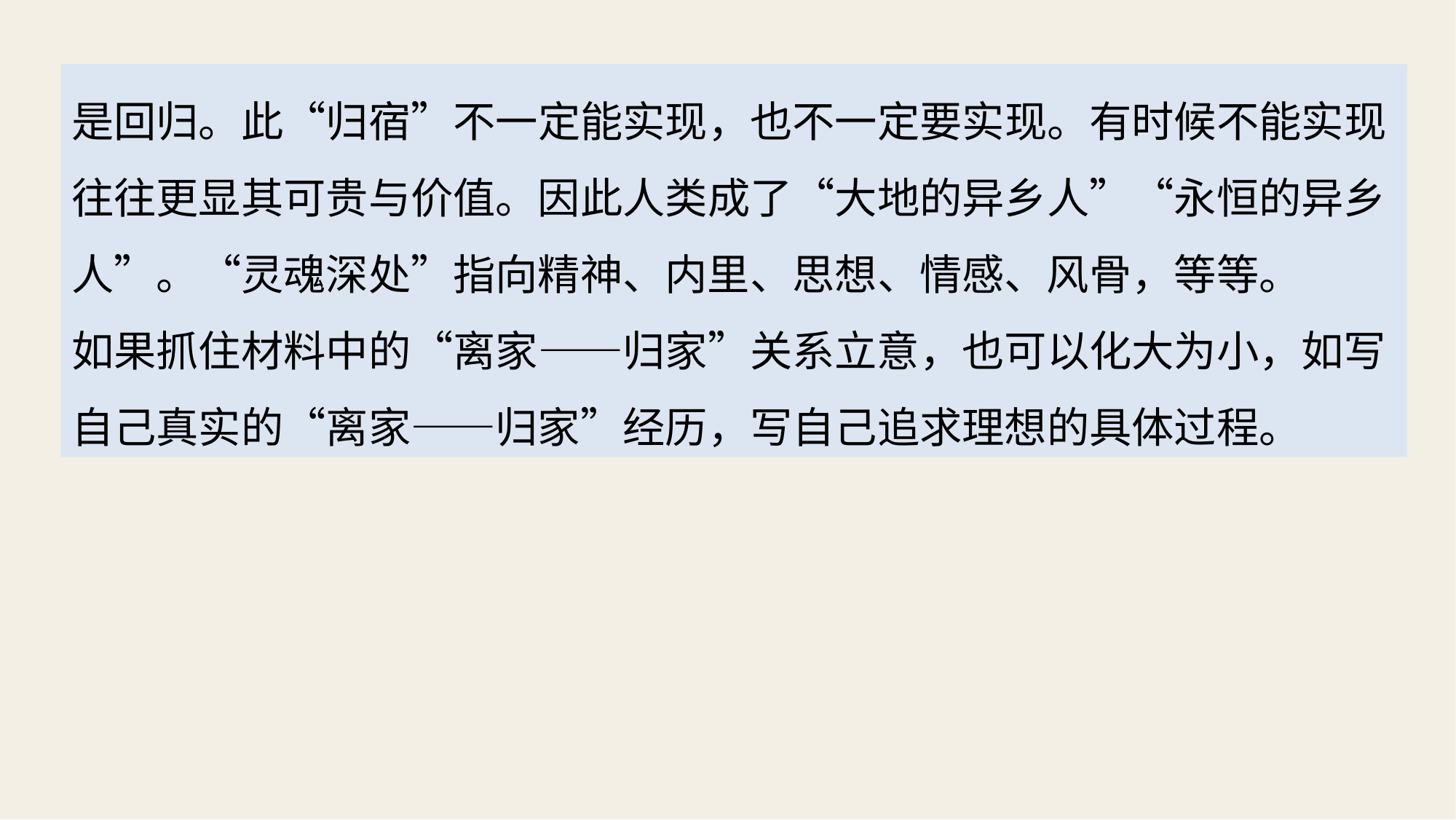

是回归。此“归宿”不一定能实现，也不一定要实现。有时候不能实现往往更显其可贵与价值。因此人类成了“大地的异乡人”“永恒的异乡人”。“灵魂深处”指向精神、内里、思想、情感、风骨，等等。
如果抓住材料中的“离家——归家”关系立意，也可以化大为小，如写自己真实的“离家——归家”经历，写自己追求理想的具体过程。